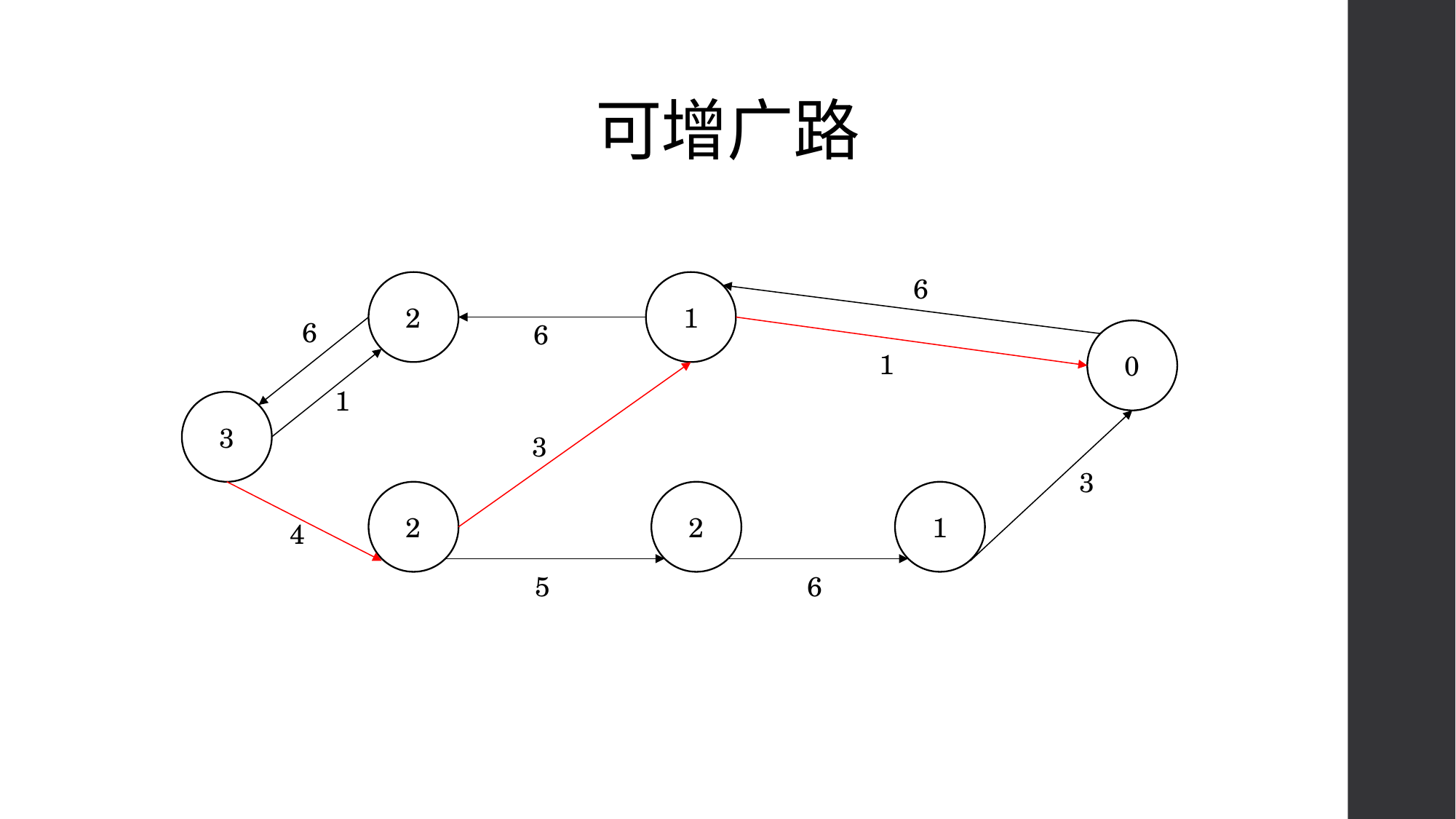

# 可增广路

6
1
2
6
6
0
1
1
3
3
3
2
2
1
4
5
6